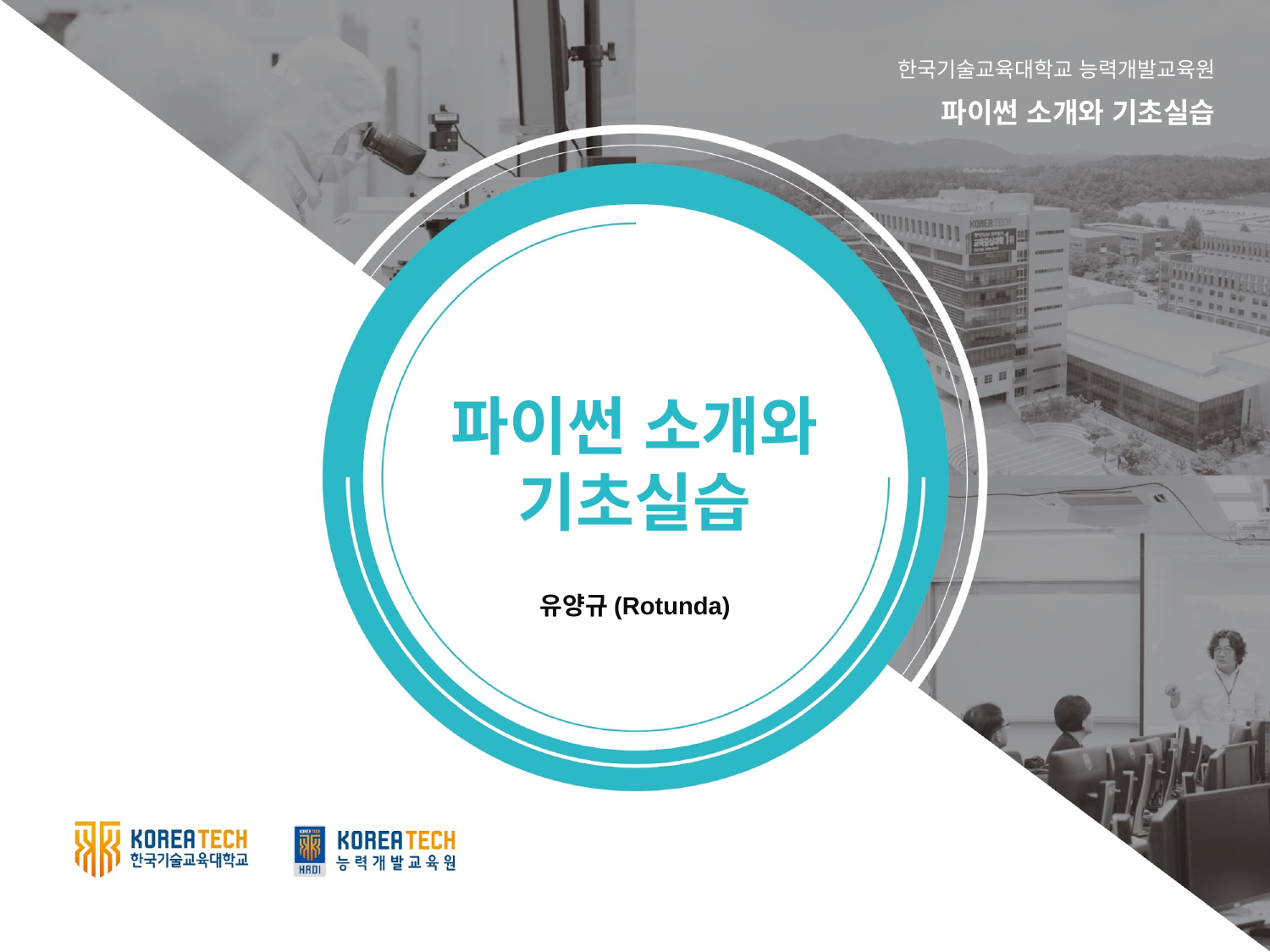

한국기술교육대학교 능력개발교육원
파이썬 소개와 기초실습
파이썬 소개와 기초실습
유양규(Rotunda)